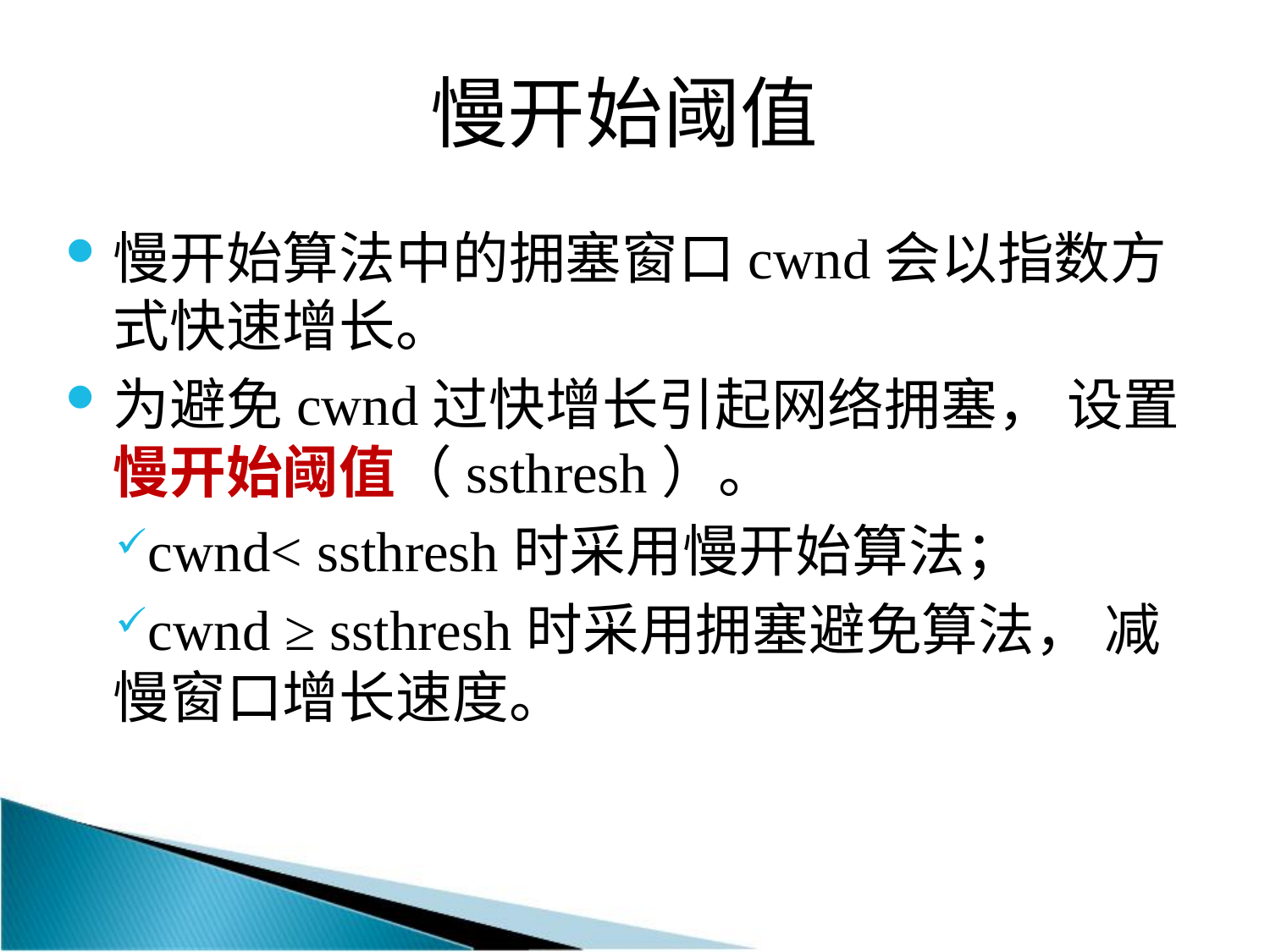

# 慢开始阈值
慢开始算法中的拥塞窗口cwnd会以指数方式快速增长。
为避免cwnd过快增长引起网络拥塞， 设置慢开始阈值（ssthresh）。
cwnd< ssthresh时采用慢开始算法；
cwnd ≥ ssthresh时采用拥塞避免算法， 减慢窗口增长速度。